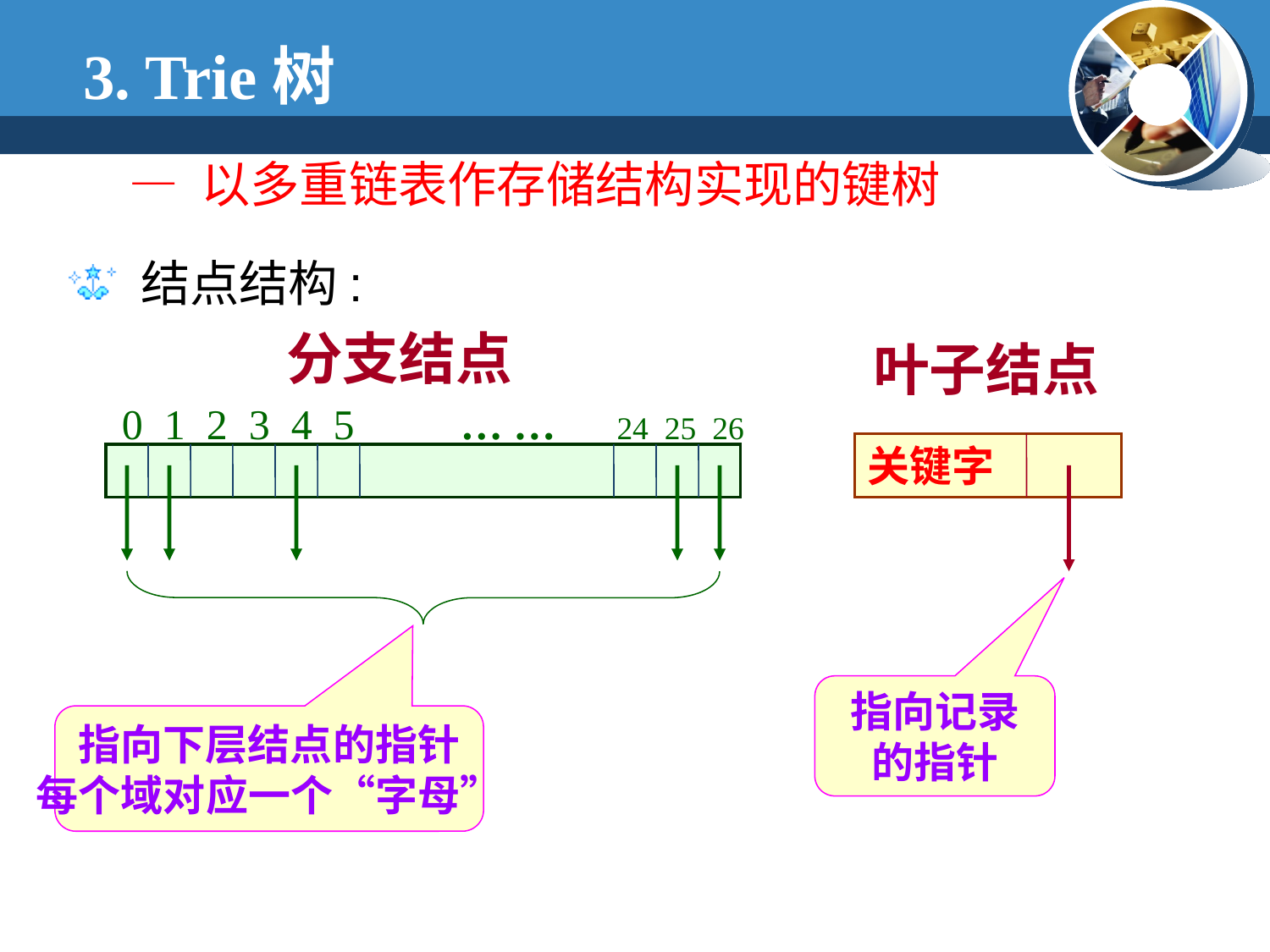

3. Trie树
— 以多重链表作存储结构实现的键树
 结点结构:

分支结点
叶子结点
0  1  2  3  4  5          … …      24  25  26

关键字

指向记录
的指针
指向下层结点的指针
每个域对应一个“字母”